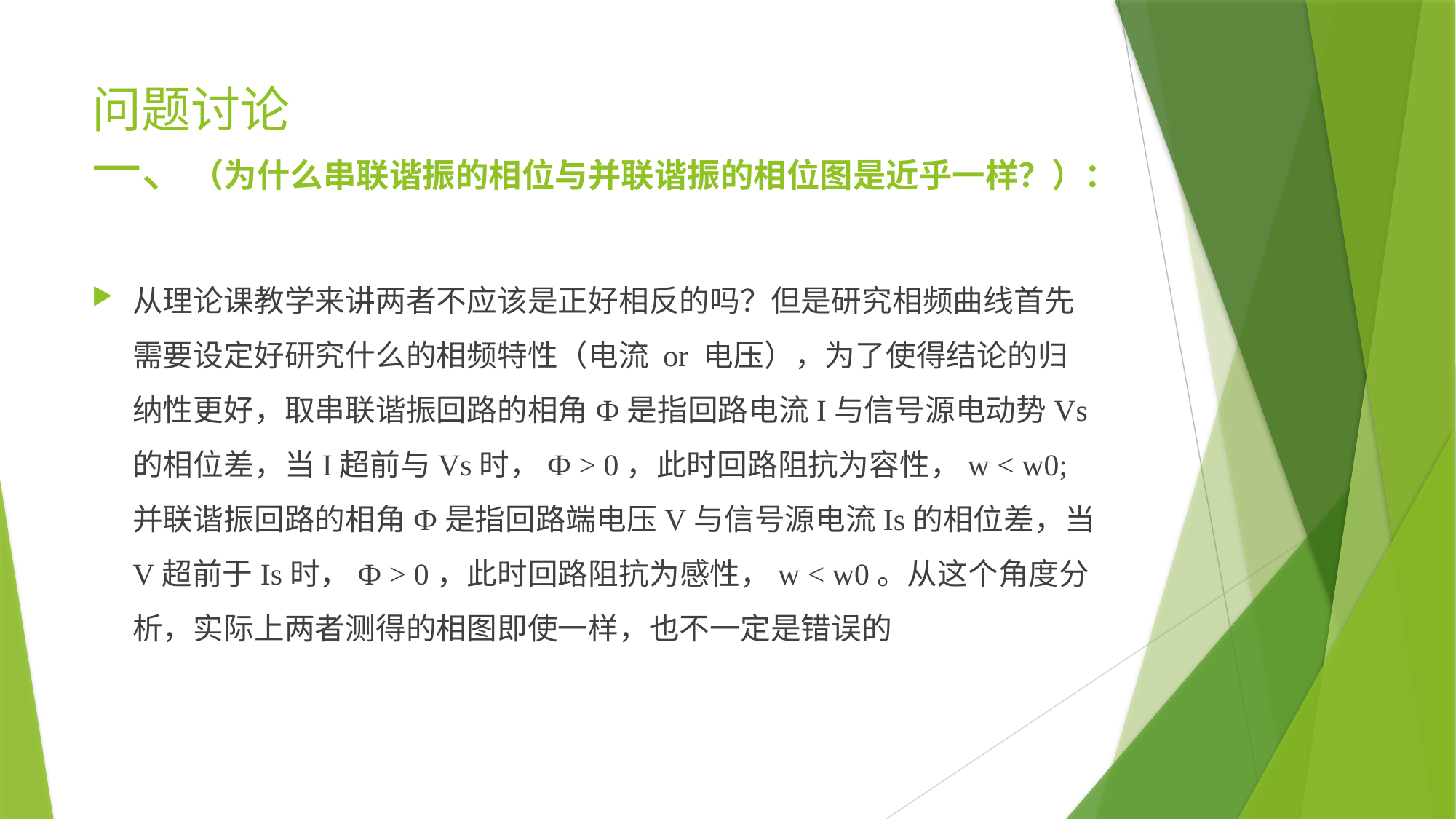

# 问题讨论 一、（为什么串联谐振的相位与并联谐振的相位图是近乎一样？）：
从理论课教学来讲两者不应该是正好相反的吗？但是研究相频曲线首先需要设定好研究什么的相频特性（电流 or 电压），为了使得结论的归纳性更好，取串联谐振回路的相角Ф是指回路电流I与信号源电动势Vs的相位差，当I超前与Vs时，Ф > 0，此时回路阻抗为容性，w < w0;并联谐振回路的相角Ф是指回路端电压V与信号源电流Is的相位差，当V超前于Is时，Ф > 0，此时回路阻抗为感性，w < w0。从这个角度分析，实际上两者测得的相图即使一样，也不一定是错误的